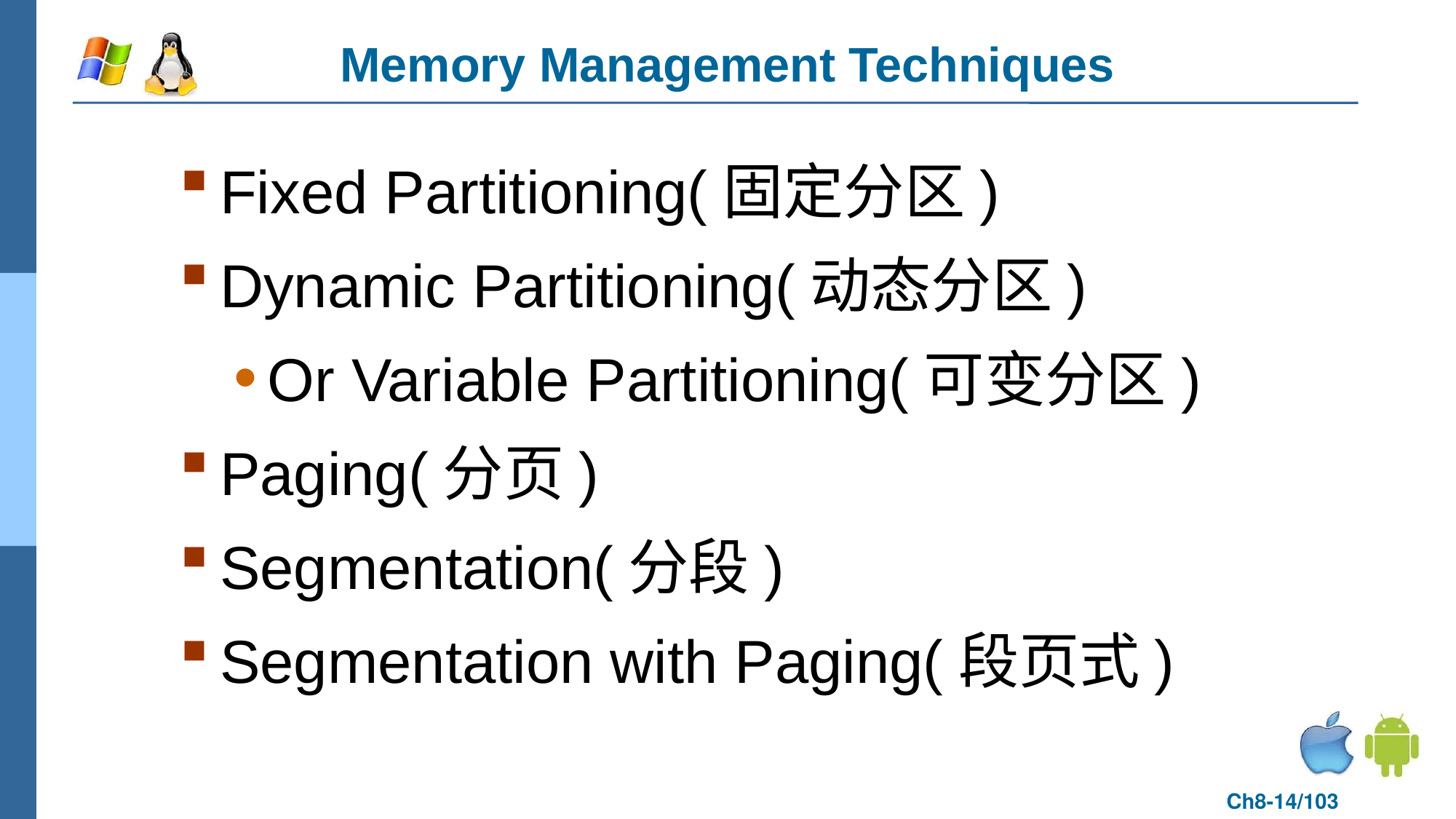

# Memory Management Techniques
Fixed Partitioning(固定分区)
Dynamic Partitioning(动态分区)
Or Variable Partitioning(可变分区)
Paging(分页)
Segmentation(分段)
Segmentation with Paging(段页式)